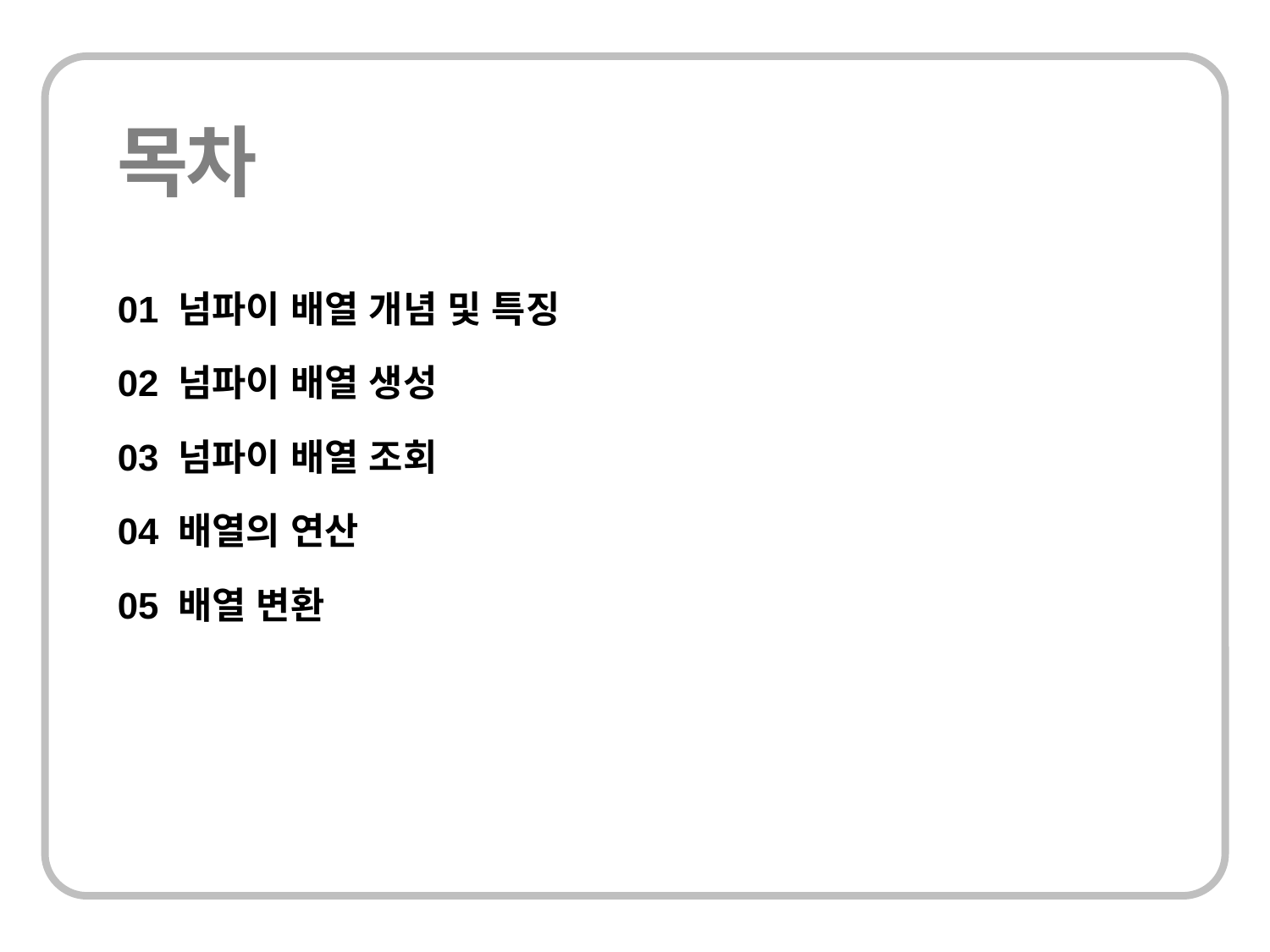

01 넘파이 배열 개념 및 특징
02 넘파이 배열 생성
03 넘파이 배열 조회
04 배열의 연산
05 배열 변환